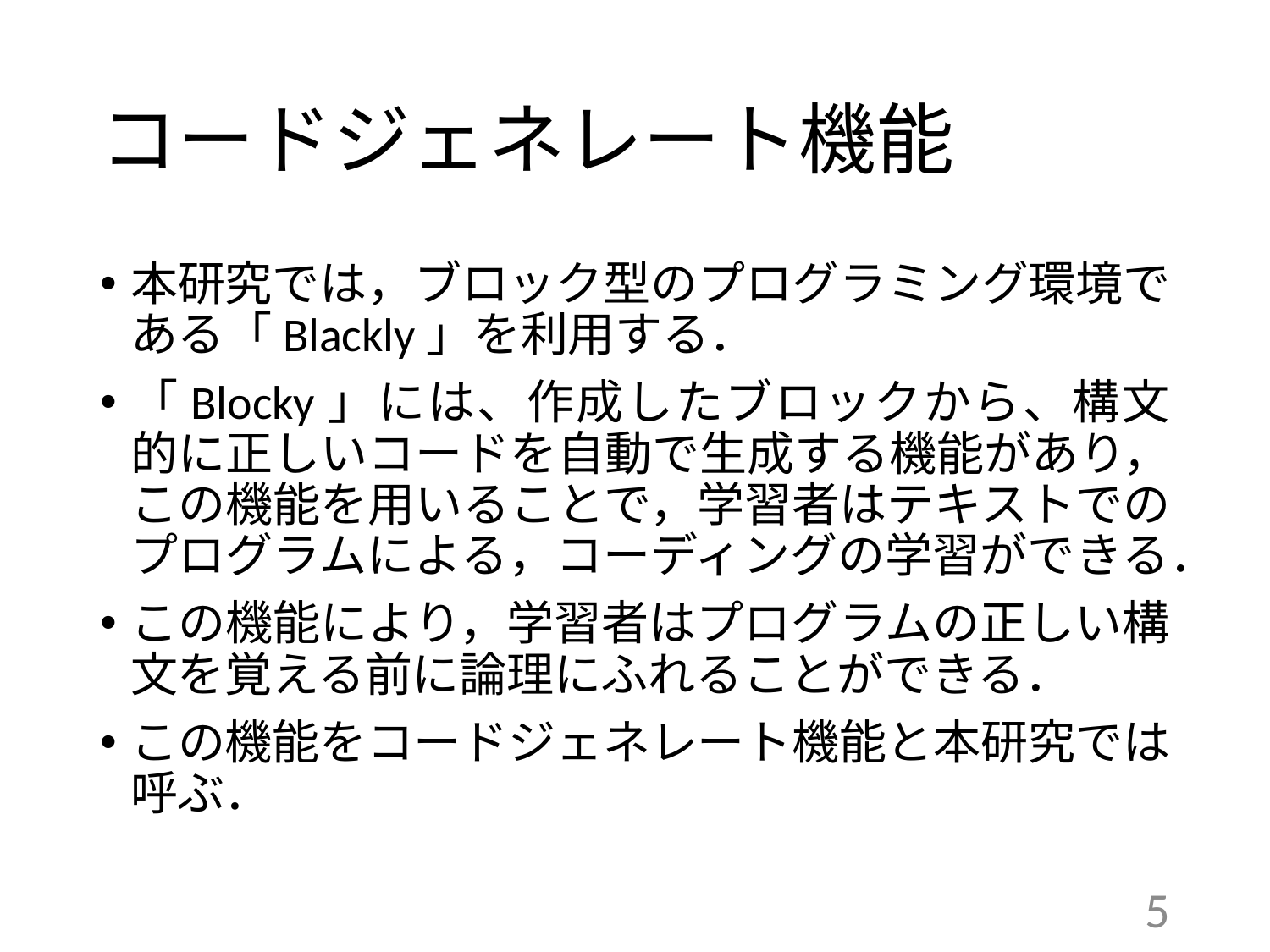

# コードジェネレート機能
本研究では，ブロック型のプログラミング環境である「Blackly」を利用する．
「Blocky」には、作成したブロックから、構文的に正しいコードを自動で生成する機能があり，この機能を用いることで，学習者はテキストでのプログラムによる，コーディングの学習ができる．
この機能により，学習者はプログラムの正しい構文を覚える前に論理にふれることができる．
この機能をコードジェネレート機能と本研究では呼ぶ．

5